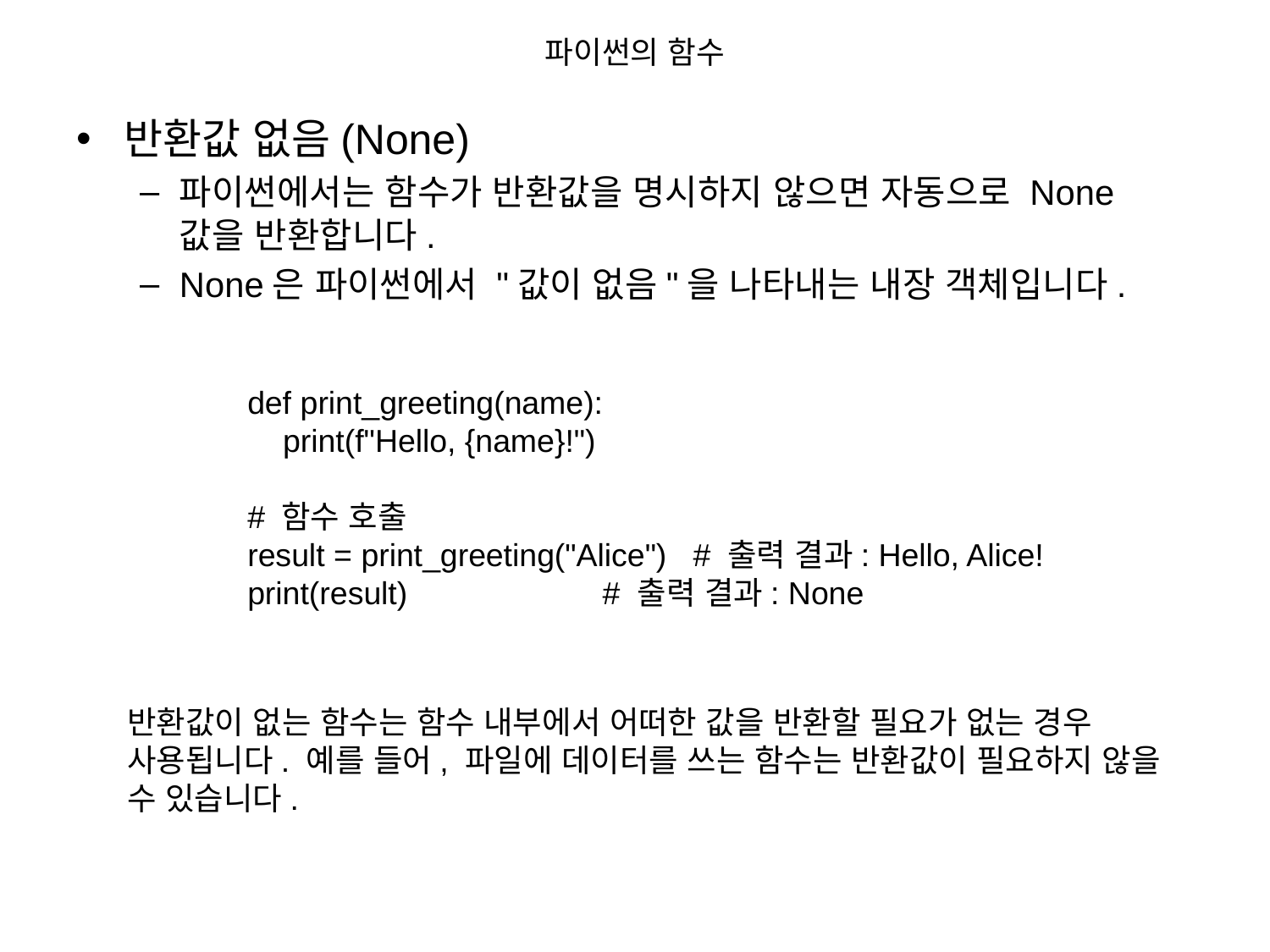

# 파이썬의 함수
반환값 없음(None)
파이썬에서는 함수가 반환값을 명시하지 않으면 자동으로 None 값을 반환합니다.
None은 파이썬에서 "값이 없음"을 나타내는 내장 객체입니다.
def print_greeting(name):
    print(f"Hello, {name}!")

# 함수 호출
result = print_greeting("Alice")   # 출력 결과: Hello, Alice!
print(result)                      # 출력 결과: None
반환값이 없는 함수는 함수 내부에서 어떠한 값을 반환할 필요가 없는 경우 사용됩니다. 예를 들어, 파일에 데이터를 쓰는 함수는 반환값이 필요하지 않을 수 있습니다.